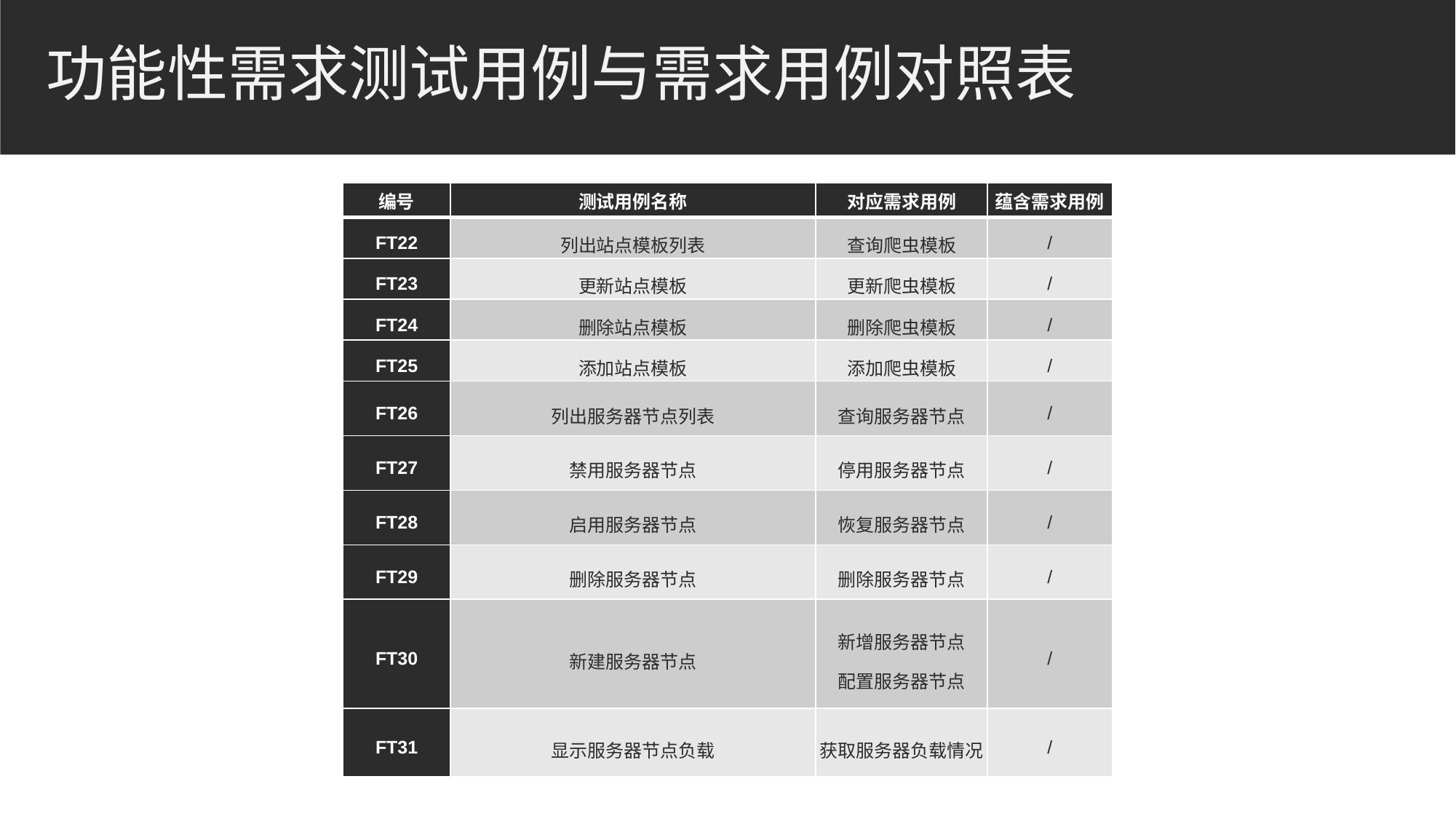

# 功能性需求测试用例与需求用例对照表
| 编号 | 测试用例名称 | 对应需求用例 | 蕴含需求用例 |
| --- | --- | --- | --- |
| FT22 | 列出站点模板列表 | 查询爬虫模板 | / |
| FT23 | 更新站点模板 | 更新爬虫模板 | / |
| FT24 | 删除站点模板 | 删除爬虫模板 | / |
| FT25 | 添加站点模板 | 添加爬虫模板 | / |
| FT26 | 列出服务器节点列表 | 查询服务器节点 | / |
| FT27 | 禁用服务器节点 | 停用服务器节点 | / |
| FT28 | 启用服务器节点 | 恢复服务器节点 | / |
| FT29 | 删除服务器节点 | 删除服务器节点 | / |
| FT30 | 新建服务器节点 | 新增服务器节点 配置服务器节点 | / |
| FT31 | 显示服务器节点负载 | 获取服务器负载情况 | / |